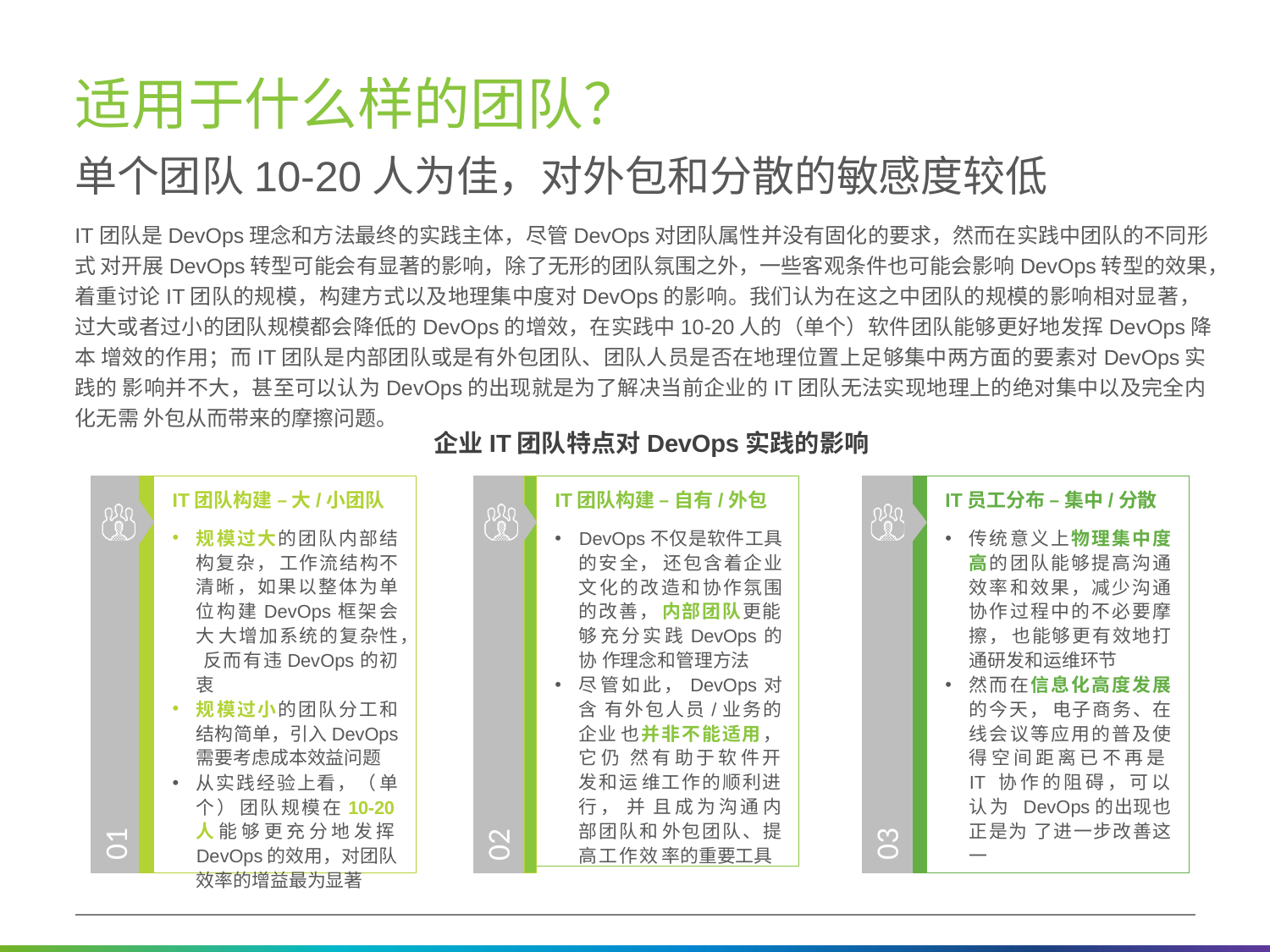

# 适用于什么样的团队？
单个团队10-20人为佳，对外包和分散的敏感度较低
IT团队是DevOps理念和方法最终的实践主体，尽管DevOps对团队属性并没有固化的要求，然而在实践中团队的不同形式 对开展DevOps转型可能会有显著的影响，除了无形的团队氛围之外，一些客观条件也可能会影响DevOps转型的效果，着重讨论IT团队的规模，构建方式以及地理集中度对DevOps的影响。我们认为在这之中团队的规模的影响相对显著，  过大或者过小的团队规模都会降低的DevOps的增效，在实践中10-20人的（单个）软件团队能够更好地发挥DevOps降本 增效的作用；而IT团队是内部团队或是有外包团队、团队人员是否在地理位置上足够集中两方面的要素对DevOps实践的 影响并不大，甚至可以认为DevOps的出现就是为了解决当前企业的IT团队无法实现地理上的绝对集中以及完全内化无需 外包从而带来的摩擦问题。
企业IT团队特点对DevOps实践的影响

IT团队构建 – 自有/外包
DevOps不仅是软件工具 的安全， 还包含着企业 文化的改造和协作氛围 的改善， 内部团队更能 够充分实践DevOps的协 作理念和管理方法
尽管如此，DevOps对含 有外包人员/业务的企业 也并非不能适用，它仍 然有助于软件开发和运 维工作的顺利进行， 并 且成为沟通内部团队和 外包团队、提高工作效 率的重要工具

IT团队构建 – 大/小团队
规模过大的团队内部结 构复杂， 工作流结构不 清晰，如果以整体为单 位构建DevOps框架会大 大增加系统的复杂性， 反而有违DevOps的初衷
规模过小的团队分工和 结构简单，引入DevOps 需要考虑成本效益问题
从实践经验上看，（ 单 个） 团队规模在10-20
人 能够更充分地发挥
DevOps的效用，对团队 效率的增益最为显著
IT员工分布 – 集中/分散
传统意义上物理集中度 高的团队能够提高沟通 效率和效果，减少沟通 协作过程中的不必要摩 擦， 也能够更有效地打 通研发和运维环节
然而在信息化高度发展 的今天， 电子商务、在 线会议等应用的普及使 得空间距离已不再是IT 协作的阻碍，可以认为  DevOps的出现也正是为 了进一步改善这一

01
03
02

23